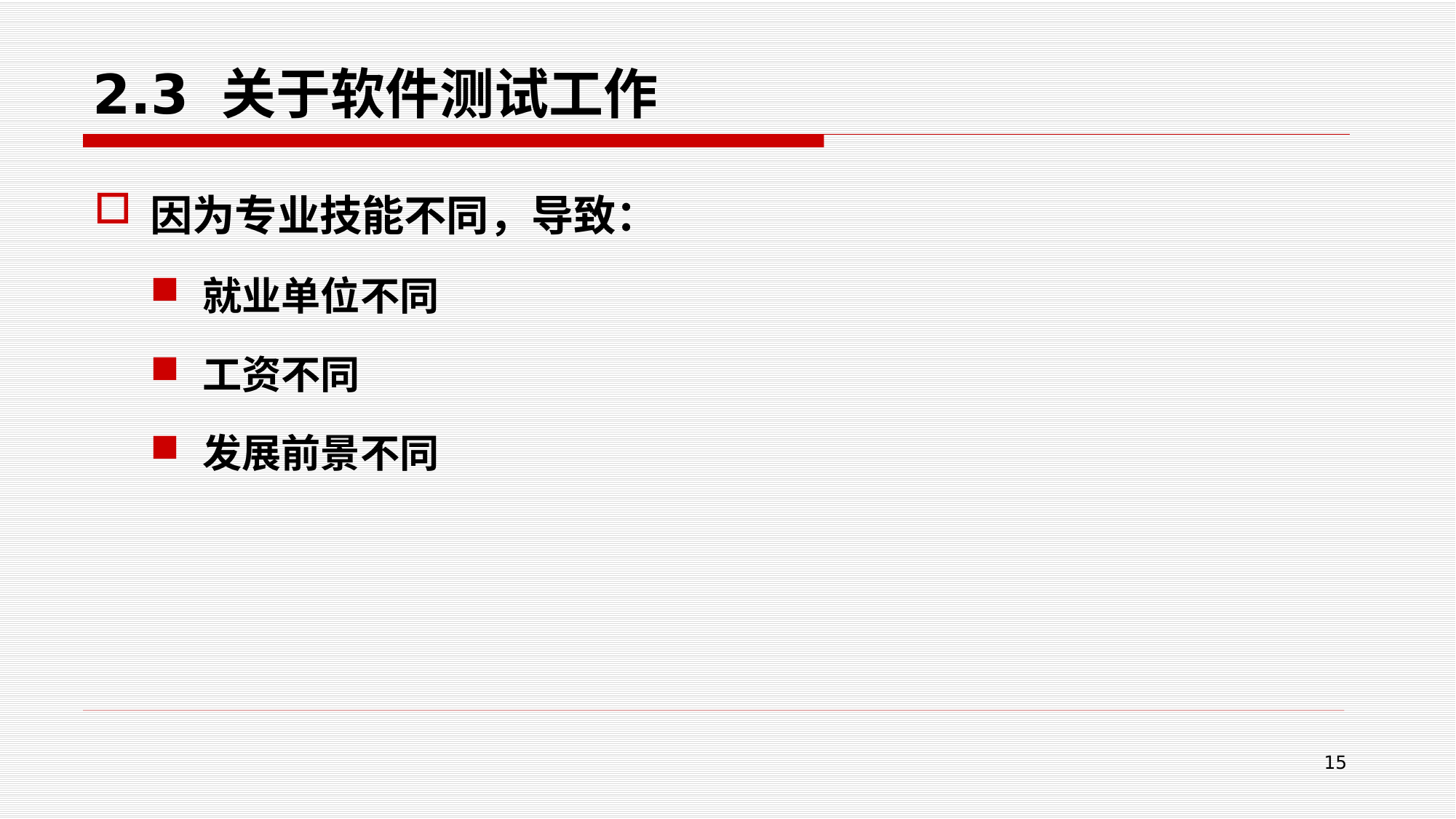

# 2.3 关于软件测试工作
因为专业技能不同，导致：
就业单位不同
工资不同
发展前景不同
15